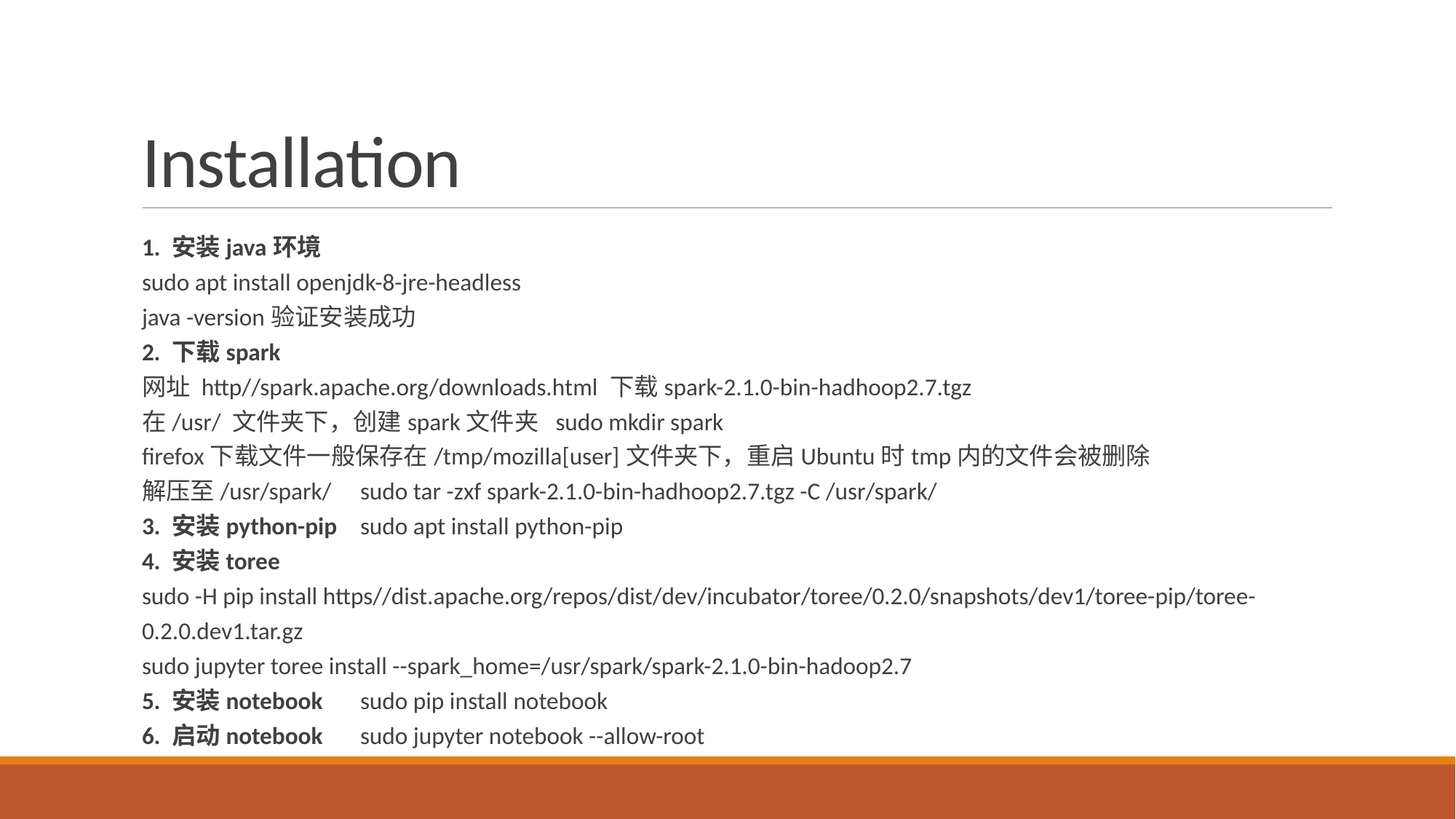

# Installation
1. 安装java环境
sudo apt install openjdk-8-jre-headless
java -version验证安装成功
2. 下载spark
网址 http//spark.apache.org/downloads.html 下载spark-2.1.0-bin-hadhoop2.7.tgz
在/usr/ 文件夹下，创建spark文件夹  sudo mkdir spark
firefox下载文件一般保存在/tmp/mozilla[user]文件夹下，重启Ubuntu时tmp内的文件会被删除
解压至/usr/spark/    	sudo tar -zxf spark-2.1.0-bin-hadhoop2.7.tgz -C /usr/spark/
3. 安装python-pip   	sudo apt install python-pip
4. 安装toree
sudo -H pip install https//dist.apache.org/repos/dist/dev/incubator/toree/0.2.0/snapshots/dev1/toree-pip/toree-0.2.0.dev1.tar.gz
sudo jupyter toree install --spark_home=/usr/spark/spark-2.1.0-bin-hadoop2.7
5. 安装notebook     	sudo pip install notebook
6. 启动notebook	sudo jupyter notebook --allow-root